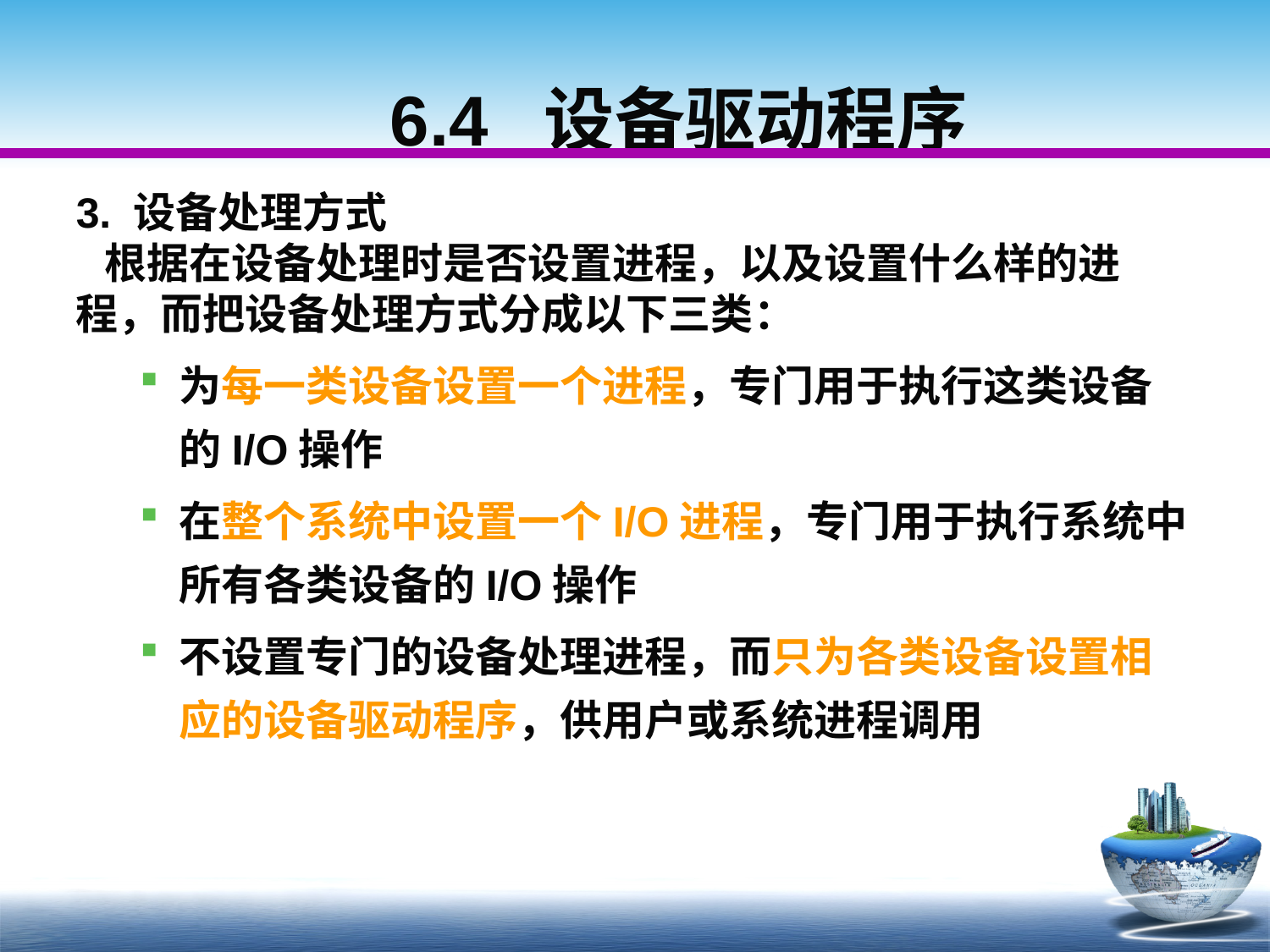

# 6.4  设备驱动程序
3. 设备处理方式
   根据在设备处理时是否设置进程，以及设置什么样的进程，而把设备处理方式分成以下三类：
为每一类设备设置一个进程，专门用于执行这类设备的I/O操作
在整个系统中设置一个I/O进程，专门用于执行系统中所有各类设备的I/O操作
不设置专门的设备处理进程，而只为各类设备设置相应的设备驱动程序，供用户或系统进程调用